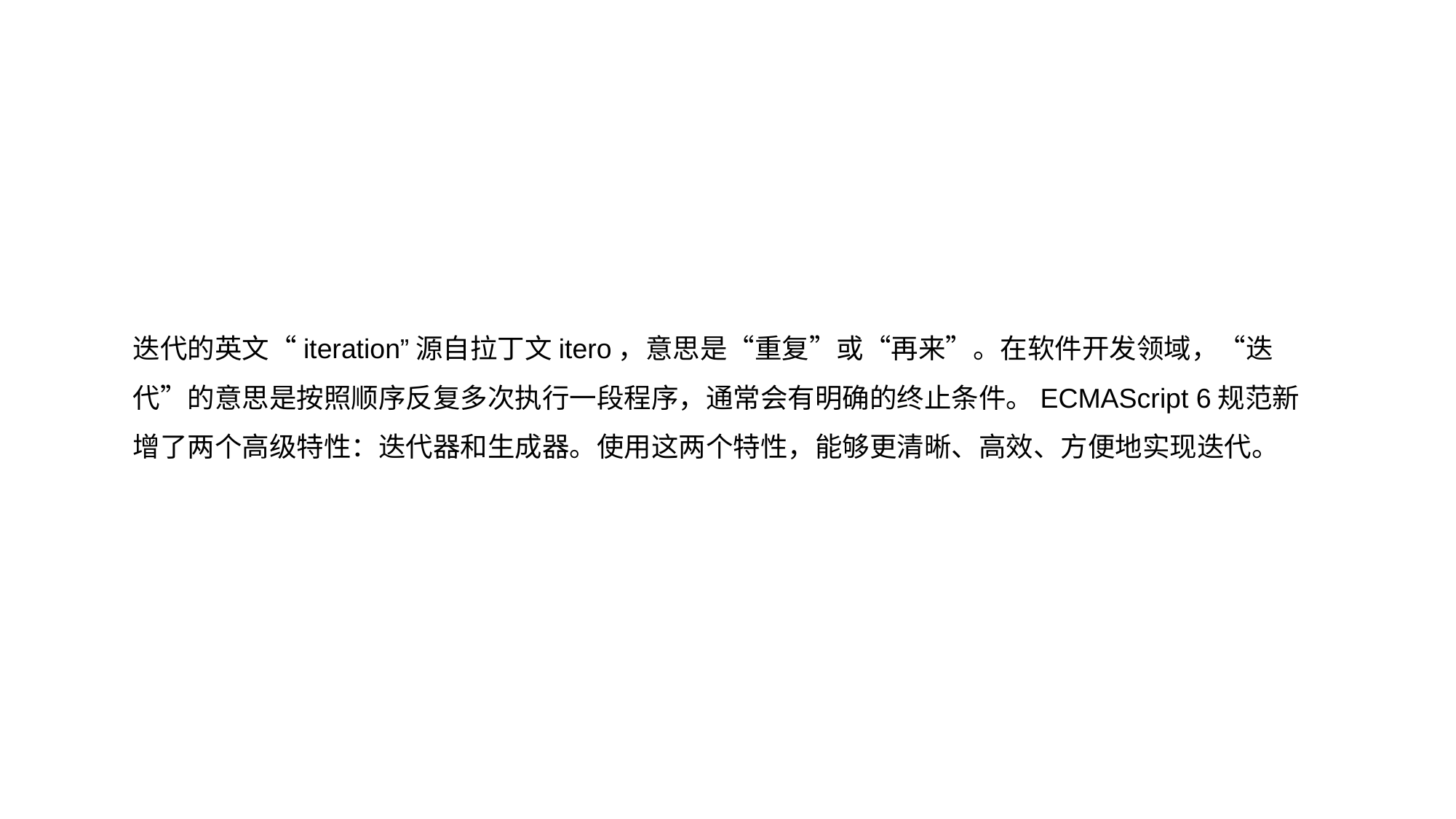

迭代的英文“iteration”源自拉丁文itero，意思是“重复”或“再来”。在软件开发领域，“迭代”的意思是按照顺序反复多次执行一段程序，通常会有明确的终止条件。ECMAScript 6规范新增了两个高级特性：迭代器和生成器。使用这两个特性，能够更清晰、高效、方便地实现迭代。